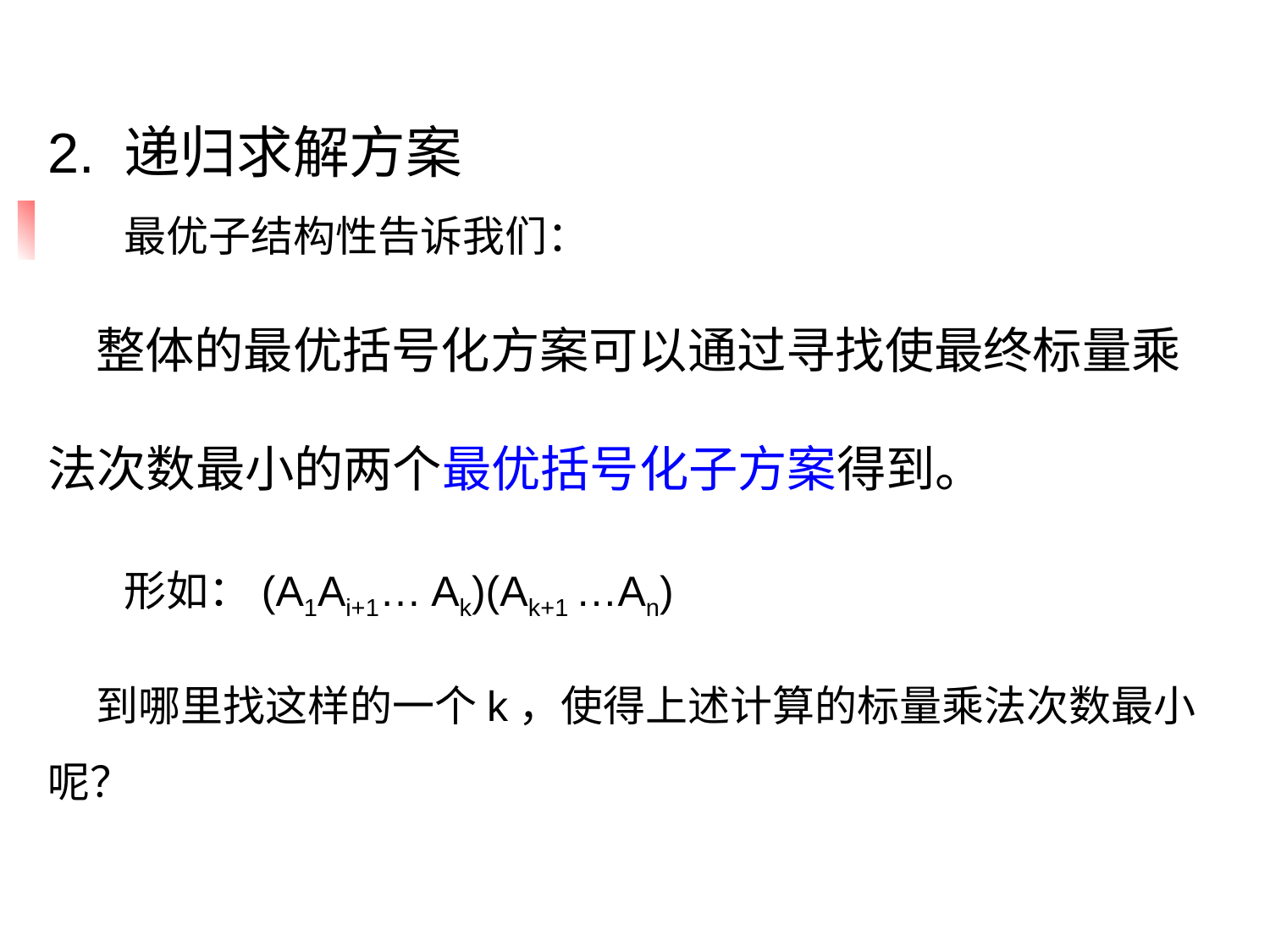

2. 递归求解方案
       最优子结构性告诉我们：
    整体的最优括号化方案可以通过寻找使最终标量乘法次数最小的两个最优括号化子方案得到。

       形如：(A1Ai+1… Ak)(Ak+1 …An)
    到哪里找这样的一个k，使得上述计算的标量乘法次数最小呢？